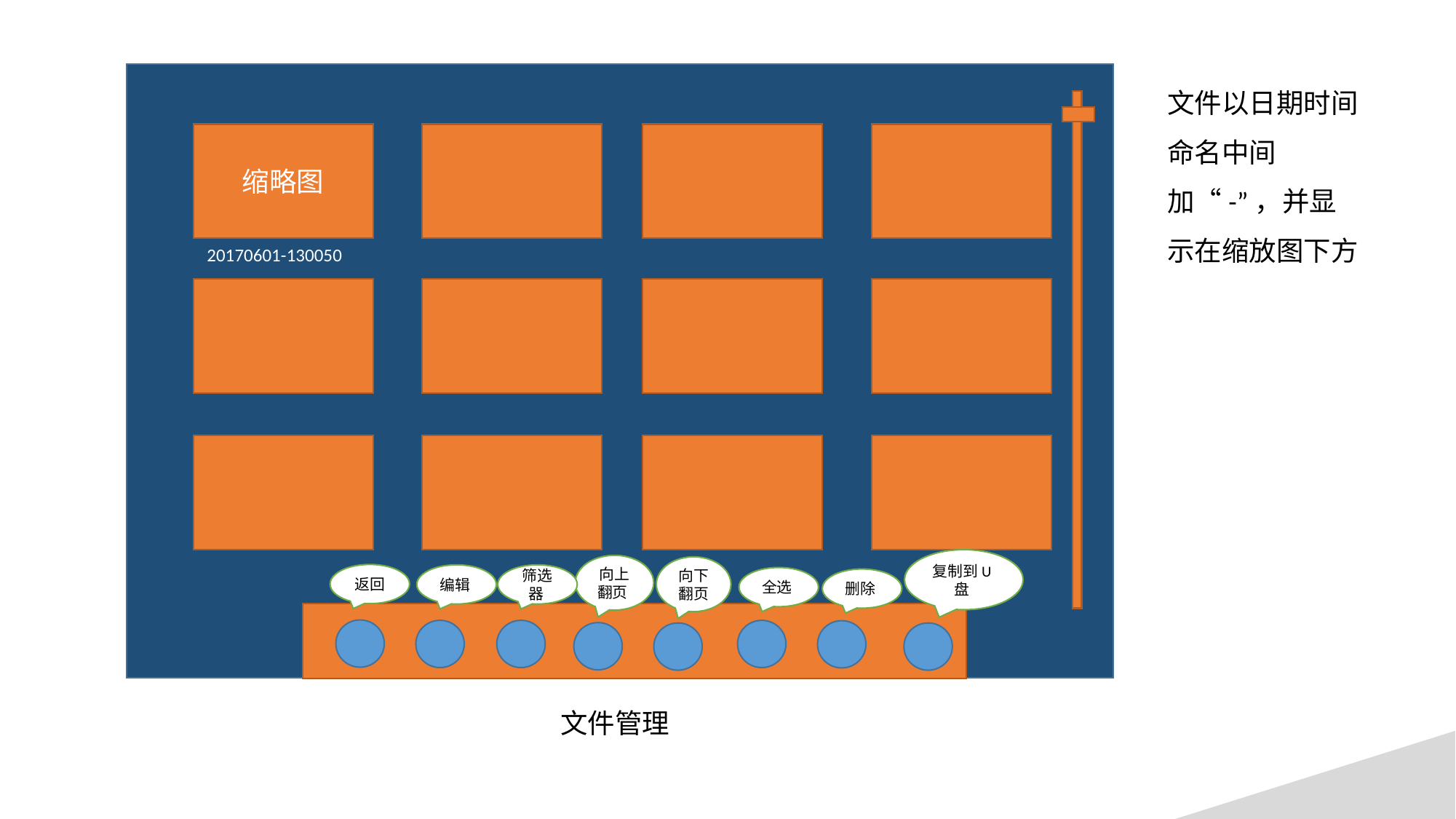

缩略图

20170601-130050

复制到U盘
向上翻页
向下翻页
返回
编辑
筛选器
全选
删除

文件管理
文件以日期时间命名中间加“-”，并显示在缩放图下方